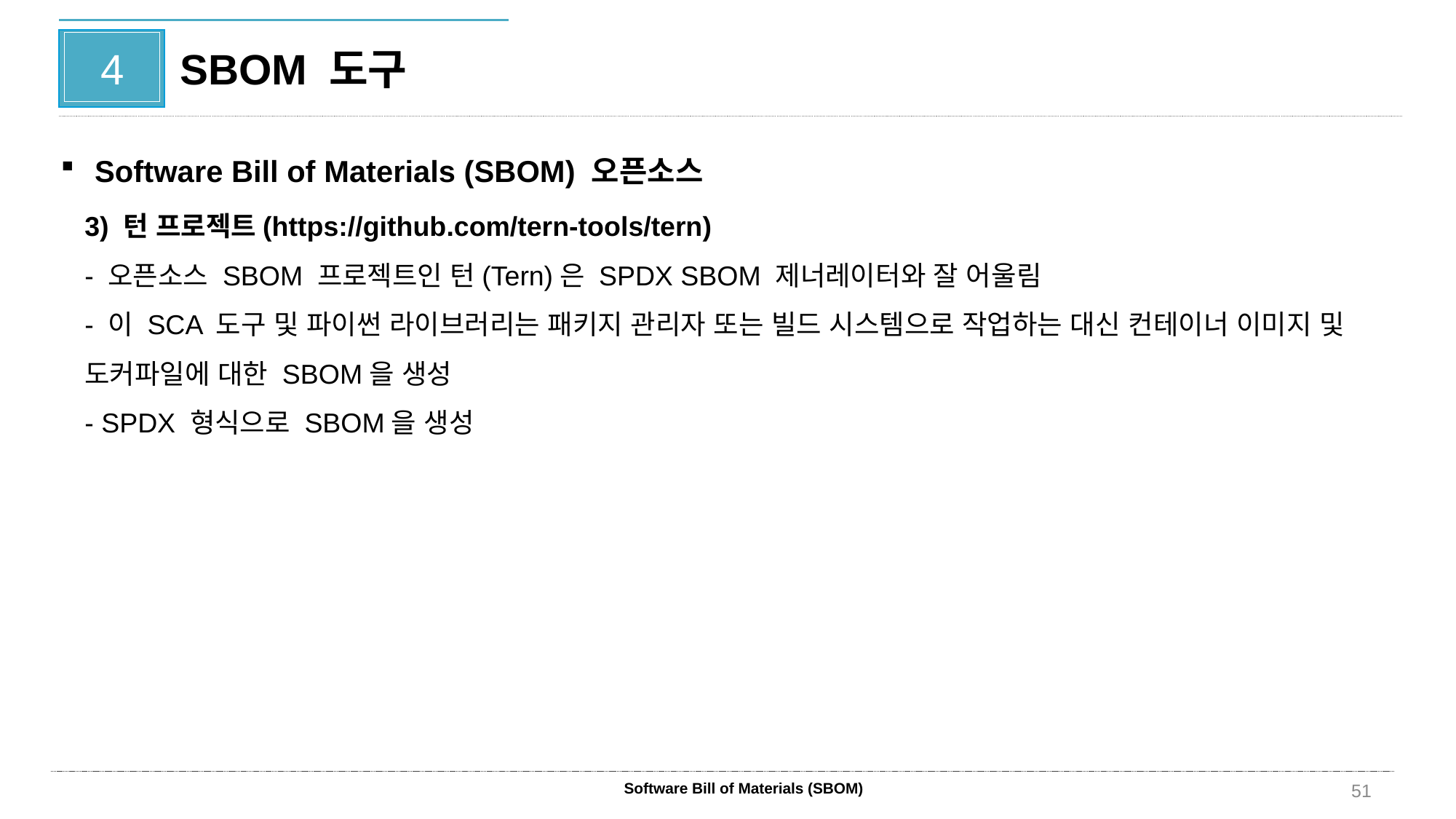

4
SBOM 도구
Software Bill of Materials (SBOM) 오픈소스
3) 턴 프로젝트(https://github.com/tern-tools/tern)
- 오픈소스 SBOM 프로젝트인 턴(Tern)은 SPDX SBOM 제너레이터와 잘 어울림
- 이 SCA 도구 및 파이썬 라이브러리는 패키지 관리자 또는 빌드 시스템으로 작업하는 대신 컨테이너 이미지 및 도커파일에 대한 SBOM을 생성
- SPDX 형식으로 SBOM을 생성